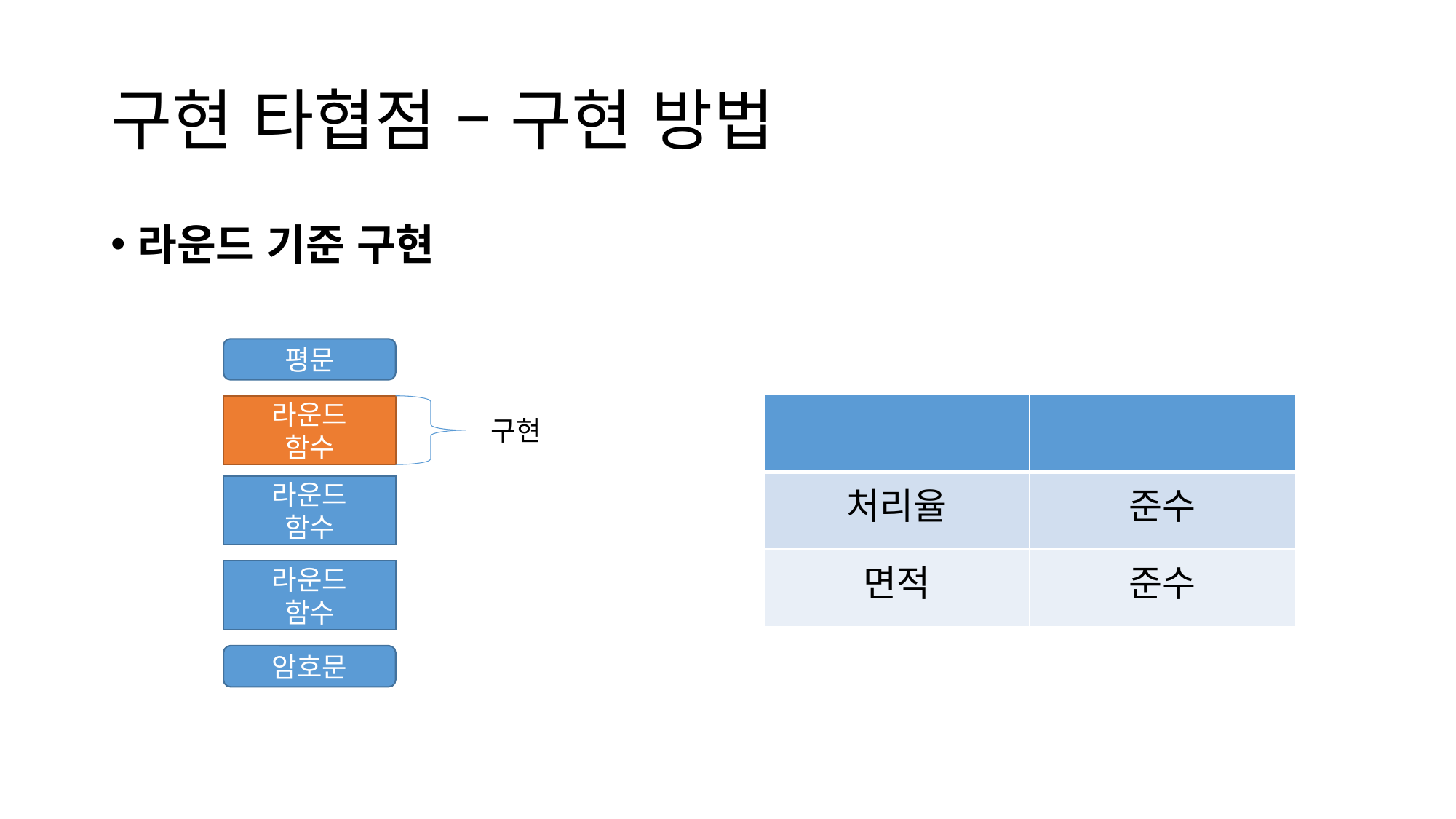

# 구현 타협점 – 구현 방법
라운드 기준 구현
평문
|  |  |
| --- | --- |
| 처리율 | 준수 |
| 면적 | 준수 |
라운드
함수

구현
라운드
함수
라운드
함수
암호문